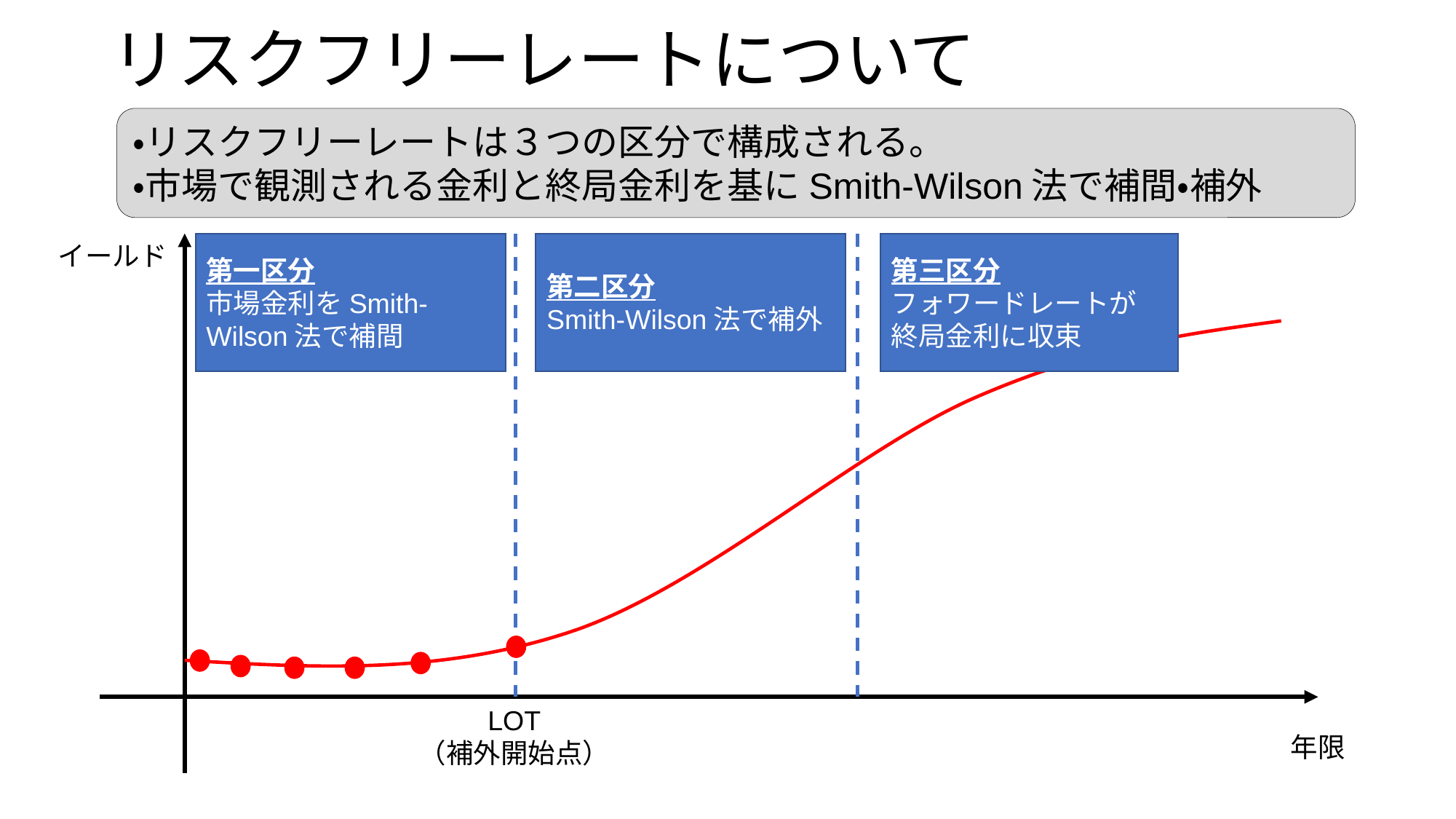

# リスクフリーレートについて
・リスクフリーレートは３つの区分で構成される。
・市場で観測される金利と終局金利を基にSmith-Wilson法で補間・補外
第二区分
Smith-Wilson法で補外
イールド
第一区分
市場金利をSmith-Wilson法で補間
第三区分
フォワードレートが
終局金利に収束

LOT
（補外開始点）
年限